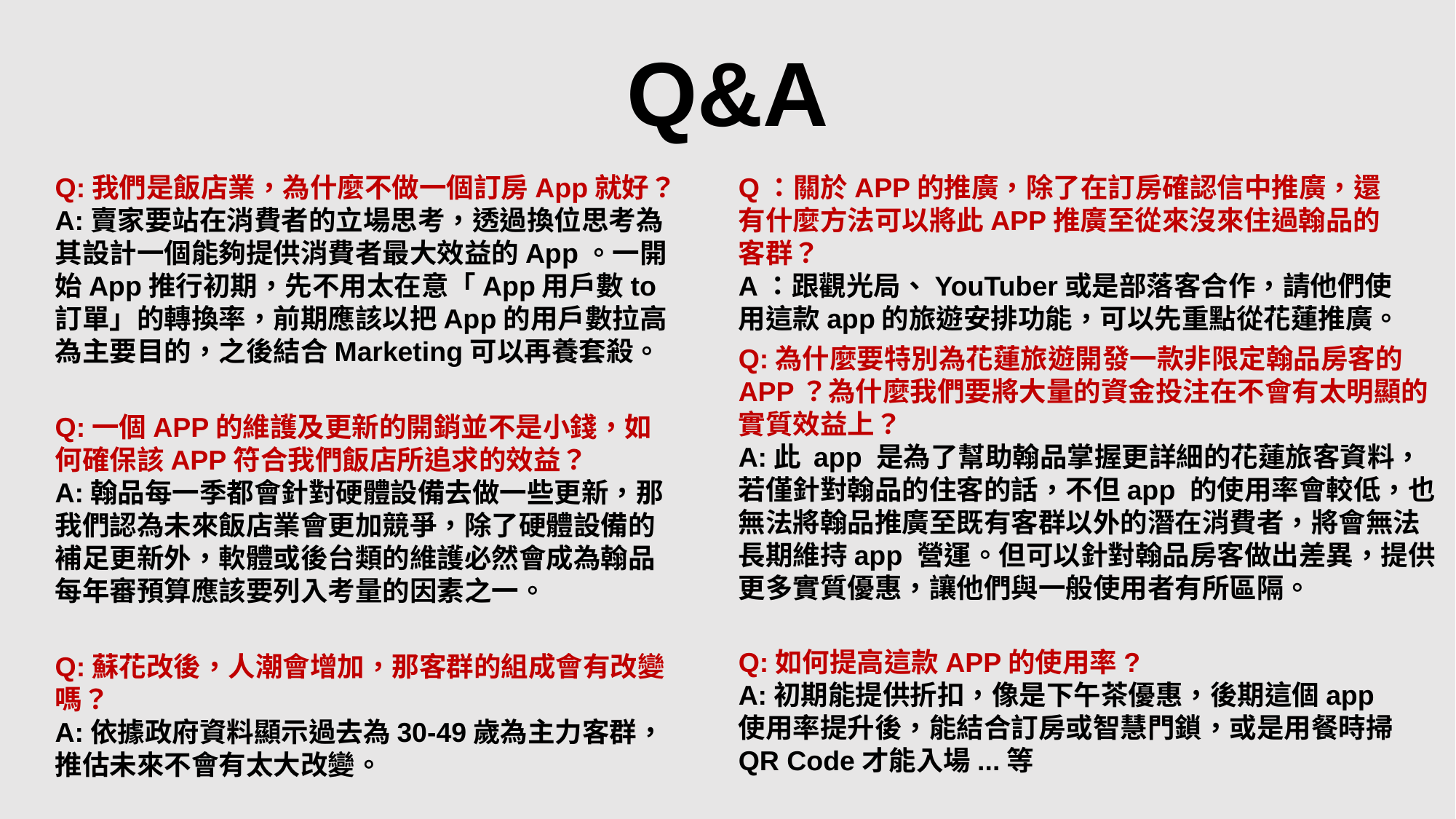

Q&A
Q:我們是飯店業，為什麼不做一個訂房App就好？
A:賣家要站在消費者的立場思考，透過換位思考為其設計一個能夠提供消費者最大效益的App。一開始App推行初期，先不用太在意「App用戶數to訂單」的轉換率，前期應該以把App的用戶數拉高為主要目的，之後結合Marketing可以再養套殺。
Q：關於APP的推廣，除了在訂房確認信中推廣，還有什麼方法可以將此APP推廣至從來沒來住過翰品的客群？
A：跟觀光局、YouTuber或是部落客合作，請他們使用這款app的旅遊安排功能，可以先重點從花蓮推廣。
Q:為什麼要特別為花蓮旅遊開發一款非限定翰品房客的APP？為什麼我們要將大量的資金投注在不會有太明顯的實質效益上？
A:此 app 是為了幫助翰品掌握更詳細的花蓮旅客資料，若僅針對翰品的住客的話，不但app 的使用率會較低，也無法將翰品推廣至既有客群以外的潛在消費者，將會無法長期維持app 營運。但可以針對翰品房客做出差異，提供更多實質優惠，讓他們與一般使用者有所區隔。
Q:一個APP的維護及更新的開銷並不是小錢，如何確保該APP符合我們飯店所追求的效益？
A:翰品每一季都會針對硬體設備去做一些更新，那我們認為未來飯店業會更加競爭，除了硬體設備的補足更新外，軟體或後台類的維護必然會成為翰品每年審預算應該要列入考量的因素之一。
Q:如何提高這款APP的使用率?
A:初期能提供折扣，像是下午茶優惠，後期這個app使用率提升後，能結合訂房或智慧門鎖，或是用餐時掃QR Code才能入場...等
Q:蘇花改後，人潮會增加，那客群的組成會有改變嗎？
A:依據政府資料顯示過去為30-49歲為主力客群，推估未來不會有太大改變。